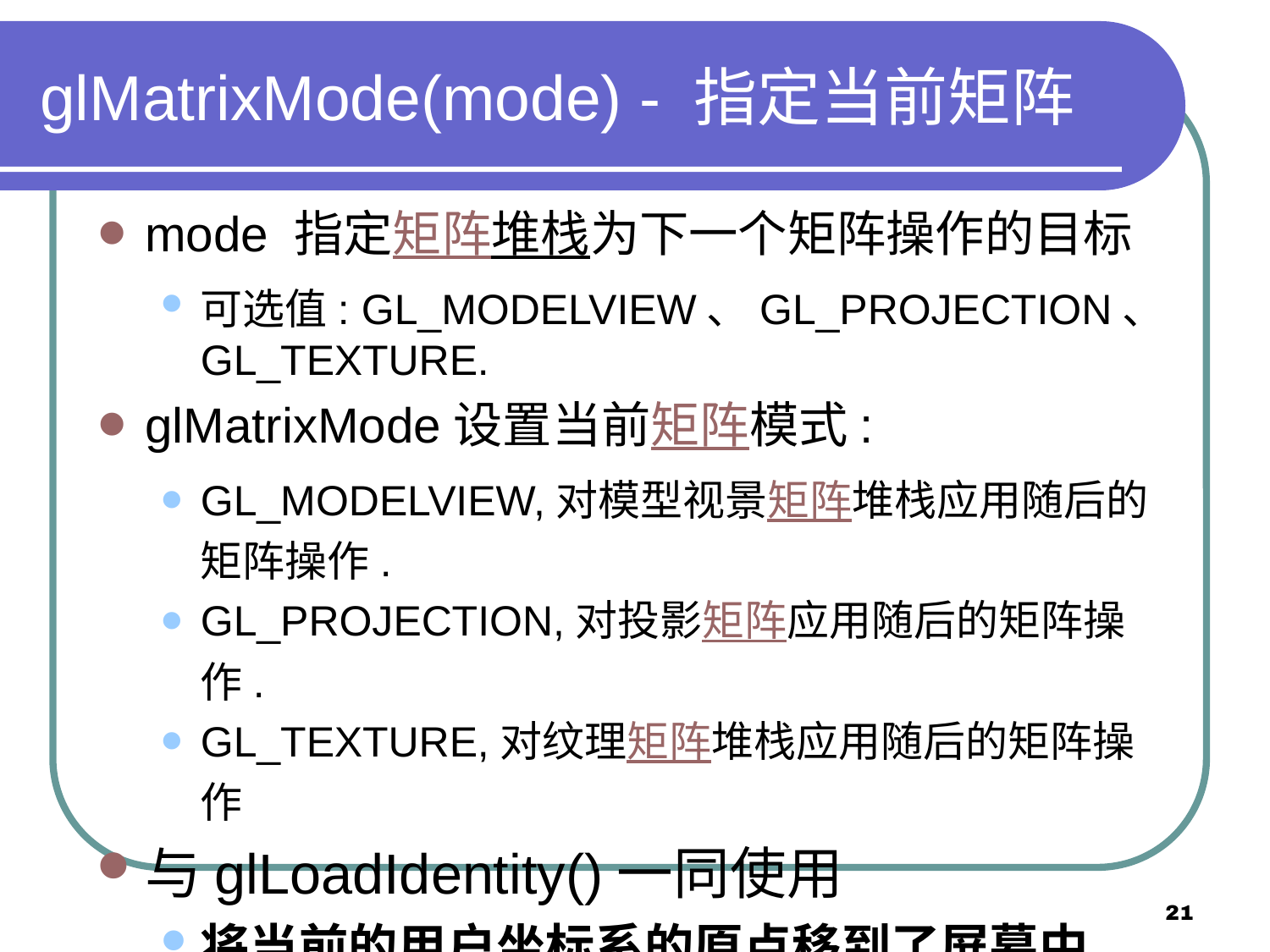

# glMatrixMode(mode) - 指定当前矩阵
mode 指定矩阵堆栈为下一个矩阵操作的目标
可选值: GL_MODELVIEW、GL_PROJECTION、GL_TEXTURE.
glMatrixMode设置当前矩阵模式:
GL_MODELVIEW,对模型视景矩阵堆栈应用随后的矩阵操作.
GL_PROJECTION,对投影矩阵应用随后的矩阵操作.
GL_TEXTURE,对纹理矩阵堆栈应用随后的矩阵操作
与glLoadIdentity()一同使用
将当前的用户坐标系的原点移到了屏幕中，类似于一个复位操作
21